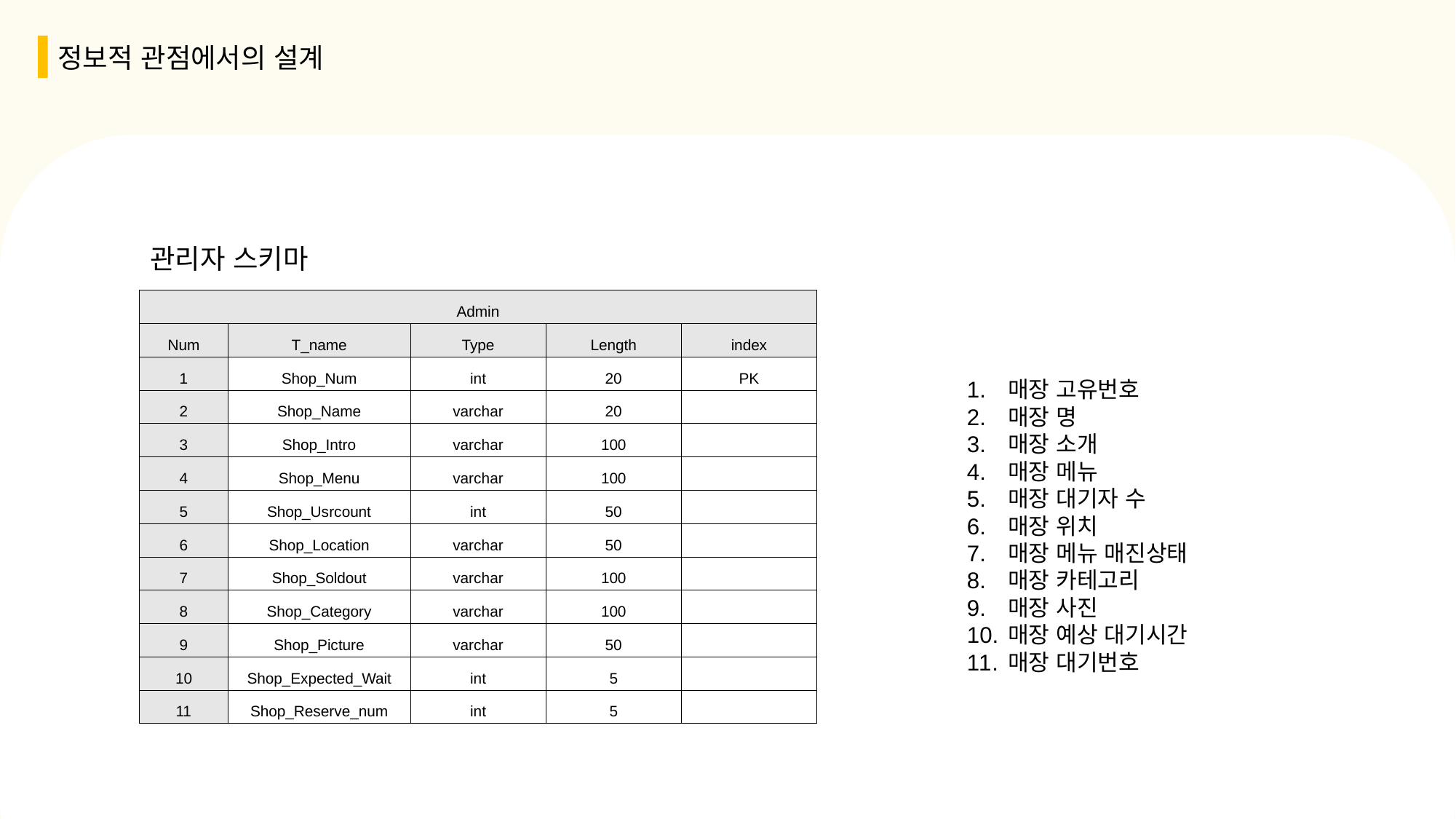

정보적 관점에서의 설계

관리자 스키마

| Admin |  |  |  |  |
| --- | --- | --- | --- | --- |
| Num | T\_name | Type | Length | index |
| 1 | Shop\_Num | int | 20 | PK |
| 2 | Shop\_Name | varchar | 20 |  |
| 3 | Shop\_Intro | varchar | 100 |  |
| 4 | Shop\_Menu | varchar | 100 |  |
| 5 | Shop\_Usrcount | int | 50 |  |
| 6 | Shop\_Location | varchar | 50 |  |
| 7 | Shop\_Soldout | varchar | 100 |  |
| 8 | Shop\_Category | varchar | 100 |  |
| 9 | Shop\_Picture | varchar | 50 |  |
| 10 | Shop\_Expected\_Wait | int | 5 |  |
| 11 | Shop\_Reserve\_num | int | 5 |  |
매장 고유번호
매장 명
매장 소개
매장 메뉴
매장 대기자 수
매장 위치
매장 메뉴 매진상태
매장 카테고리
매장 사진
매장 예상 대기시간
매장 대기번호